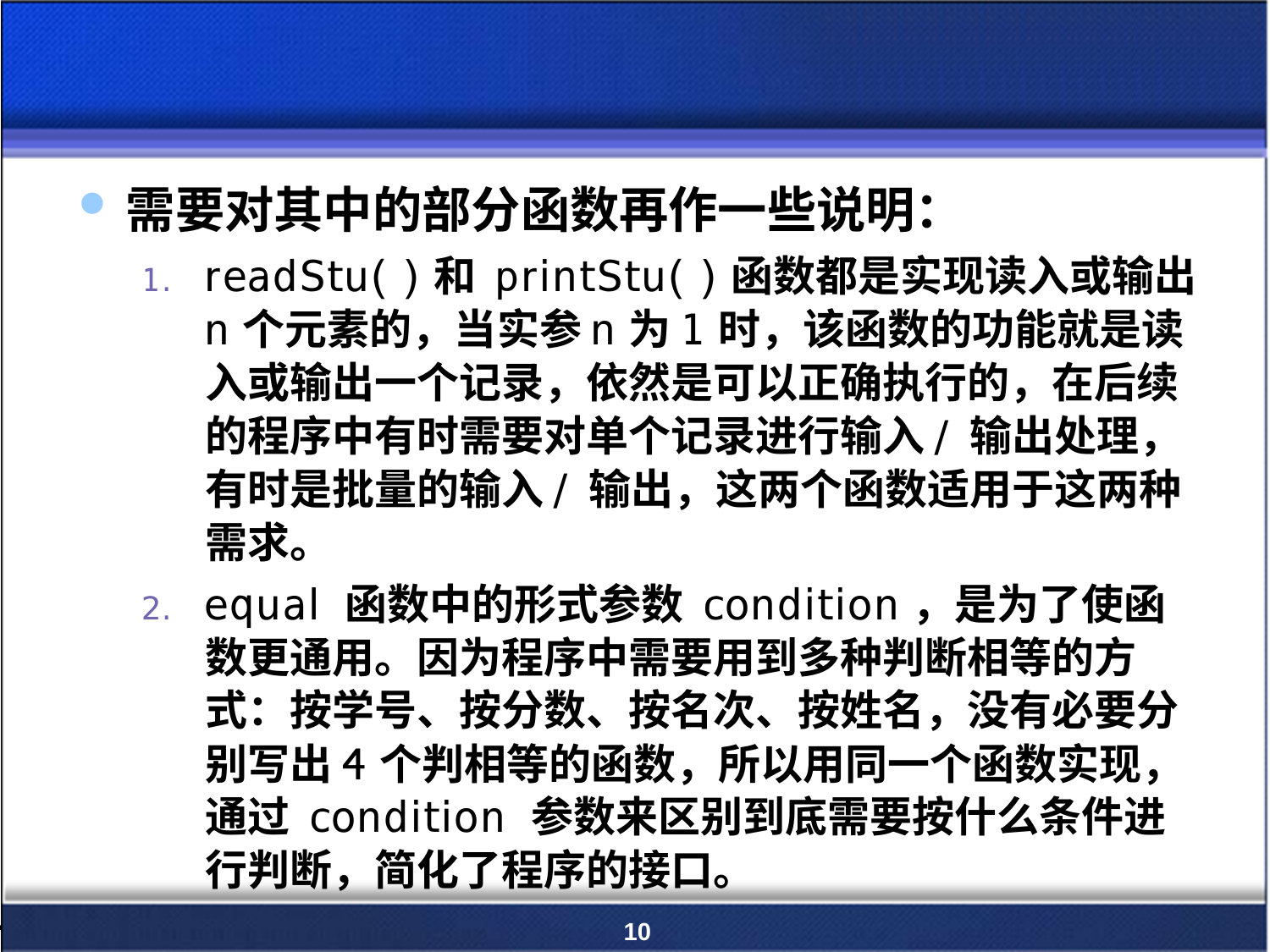

#
需要对其中的部分函数再作一些说明：
readStu( )和 printStu( )函数都是实现读入或输出n个元素的，当实参n为1时，该函数的功能就是读入或输出一个记录，依然是可以正确执行的，在后续的程序中有时需要对单个记录进行输入/输出处理，有时是批量的输入/输出，这两个函数适用于这两种需求。
equal 函数中的形式参数 condition，是为了使函数更通用。因为程序中需要用到多种判断相等的方式：按学号、按分数、按名次、按姓名，没有必要分别写出4个判相等的函数，所以用同一个函数实现，通过 condition 参数来区别到底需要按什么条件进行判断，简化了程序的接口。

10